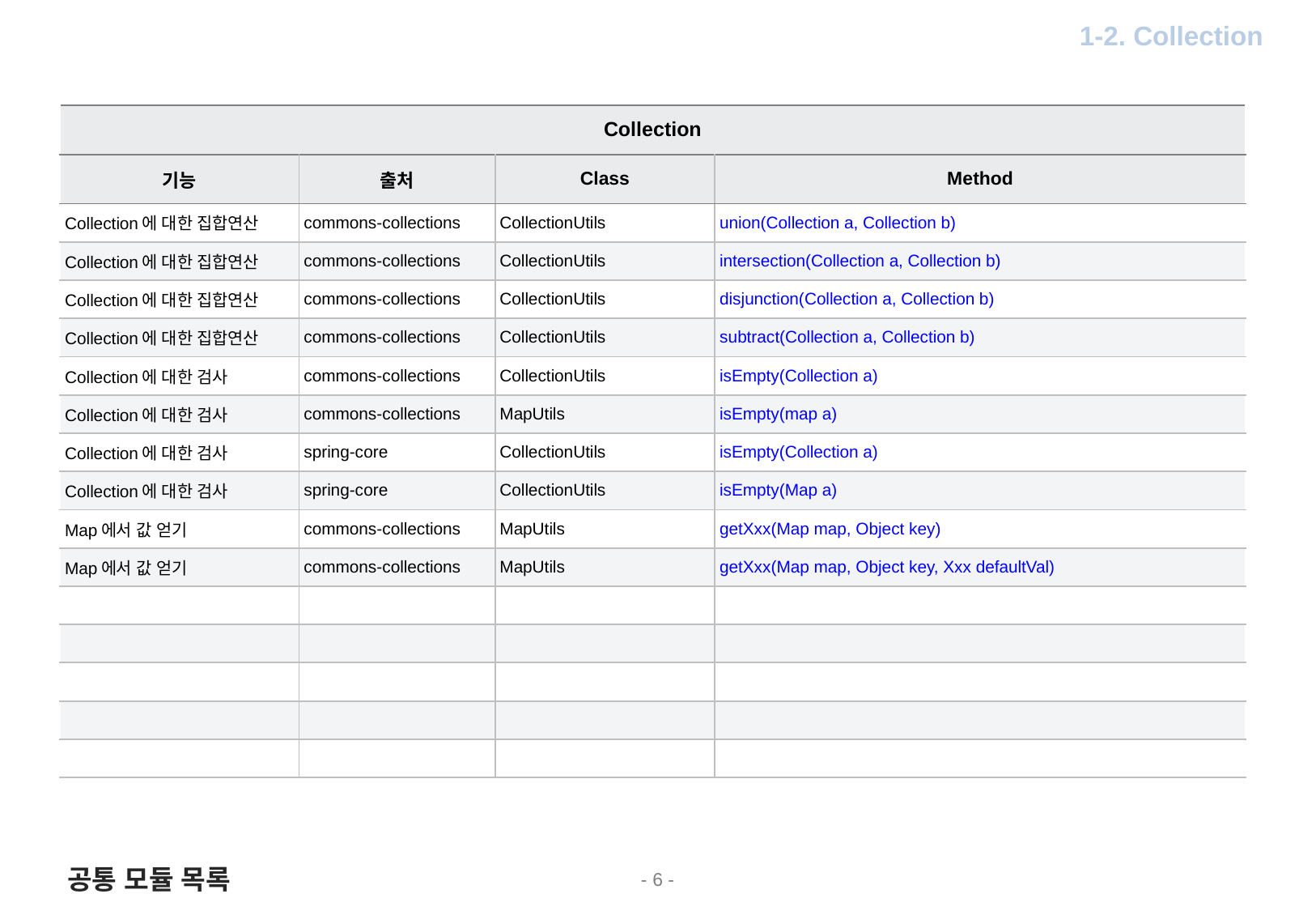

1. 공통 Utility 목록
1-2. Collection
| Collection |  |  |  |
| --- | --- | --- | --- |
| 기능 | 출처 | Class | Method |
| Collection에 대한 집합연산 | commons-collections | CollectionUtils | union(Collection a, Collection b) |
| Collection에 대한 집합연산 | commons-collections | CollectionUtils | intersection(Collection a, Collection b) |
| Collection에 대한 집합연산 | commons-collections | CollectionUtils | disjunction(Collection a, Collection b) |
| Collection에 대한 집합연산 | commons-collections | CollectionUtils | subtract(Collection a, Collection b) |
| Collection에 대한 검사 | commons-collections | CollectionUtils | isEmpty(Collection a) |
| Collection에 대한 검사 | commons-collections | MapUtils | isEmpty(map a) |
| Collection에 대한 검사 | spring-core | CollectionUtils | isEmpty(Collection a) |
| Collection에 대한 검사 | spring-core | CollectionUtils | isEmpty(Map a) |
| Map에서 값 얻기 | commons-collections | MapUtils | getXxx(Map map, Object key) |
| Map에서 값 얻기 | commons-collections | MapUtils | getXxx(Map map, Object key, Xxx defaultVal) |
|  |  |  |  |
|  |  |  |  |
|  |  |  |  |
|  |  |  |  |
|  |  |  |  |
| 기능 | 출처 | class | method |
| --- | --- | --- | --- |
| 임의의 문자열을 생성 | commons-lang | RandomStringUtils | randomAscii(int count) |
| 임의의 문자열을 생성 | commons-lang | RandomStringUtils | randomAlphanumeric(int count) |
| 임의의 문자열을 생성 | commons-lang | RandomStringUtils | randomNumeric(int count) |
| 문자열 검사 | commons-lang | StringUtils | isEmpty(String val) |
| 문자열 검사 | spring-core | StringUtils | hasLength(String val) |
| 문자열 검사 | spring-core | StringUtils | hasText(String val) |
| 문자열 검사 | commons-lang | StringUtils | isAlpha(String val) |
| 문자열 검사 | commons-lang | StringUtils | isAlphanumeric(String val) |
| 문자열 검사 | commons-lang | StringUtils | isNumeric(String val) |
| 문자열 공백 제거 | commons-lang | StringUtils | trim(String val) |
| 문자열 공백 제거 | spring-core | StringUtils | trimWhitespace(String str) |
| 문자열 공백 제거 | commons-lang | StringUtils | trimToEmpty(String val) |
| 문자열 공백 제거 | commons-lang | StringUtils | trimToNull(String val) |
| 문자열 공백 제거 | spring-core | StringUtils | trimAllWhitespace(String str) |
| 문자열 공백 제거 | spring-core | StringUtils | trimLeadingWhitespace(String str) |
| 문자열 공백 제거 | spring-core | StringUtils | trimTrailingWhitespace(String str) |
| 문자열 비교 | commons-lang | StringUtils | equals(String str1, String str2) |
| 문자열 비교 | commons-lang | StringUtils | equalsIgnorecase(String str1, String str2) |
| 문자열 비교 | commons-lang | StringUtils | startsWith(String str, String prefix) |
| 문자열 비교 | commons-lang | StringUtils | startsWithIgnoreCase(String str, String prefix) |
| 문자열 비교 | spring-core | StringUtils | startsWithIgnoreCase(String str, String prefix) |
| 문자열 비교 | commons-lang | StringUtils | endsWith(String str, String suffix) |
| 문자열 비교 | commons-lang | StringUtils | endsWithIgnoreCase(String str, String suffix) |
| 문자열 비교 | spring-core | StringUtils | endsWithIgnoreCase(String str, String suffix) |
| 문자열 변환 | commons-lang | StringUtils | rightPad(String str, int size, char padChar) |
| 문자열 변환 | commons-lang | StringUtils | leftPad(String str, int size, char padChar) |
| 문자열 변환 | commons-lang | WordUtils | capitalize(String str) |
| 문자열 변환 | spring-core | StringUtils | capitalize(String str) |
| 문자열 변환 | commons-lang | WordUtils | capitalize(String str, char[] delimiters) |
| 문자열 변환 | commons-lang | WordUtils | capitalizeFully(String str, char[] delimiters) |
| 문자열 변환 | spring-jdbc | JdbcUtils | convertUnderscoreNameToPropertyName(String name) |
| 파일경로 처리 | spring-core | StringUtils | getFilename(String path) |
| 파일경로 처리 | spring-core | StringUtils | getFilenameExtension(String path) |
| 파일경로 처리 | spring-core | StringUtils | stripeFilenameExtension(String path) |
| 파일경로 처리 | spring-core | StringUtils | applyRelativePath(String path, String relPath) |
| 파일경로 처리 | spring-core | StringUtils | cleanPath(String path) |
| 파일경로 처리 | spring-core | StringUtils | pathEquals(String path1, String path2) |
| 문자열 인코딩 | commons-codec | StringUtils | getBytesIso8859\_1(String val) |
| 문자열 인코딩 | commons-codec | StringUtils | newStringUtf8(byte[] bytes) |
| 문자열 분할 | spring-core | StringUtils | commaDelimitedListToStringArray(String val) |
| 문자열 분할 | spring-core | StringUtils | arrayToCommaDelimitedString(Object[] array) |
| 문자열 분할 | spring-core | StringUtils | collectionToCommaDelimitedString(Collection<String> col) |